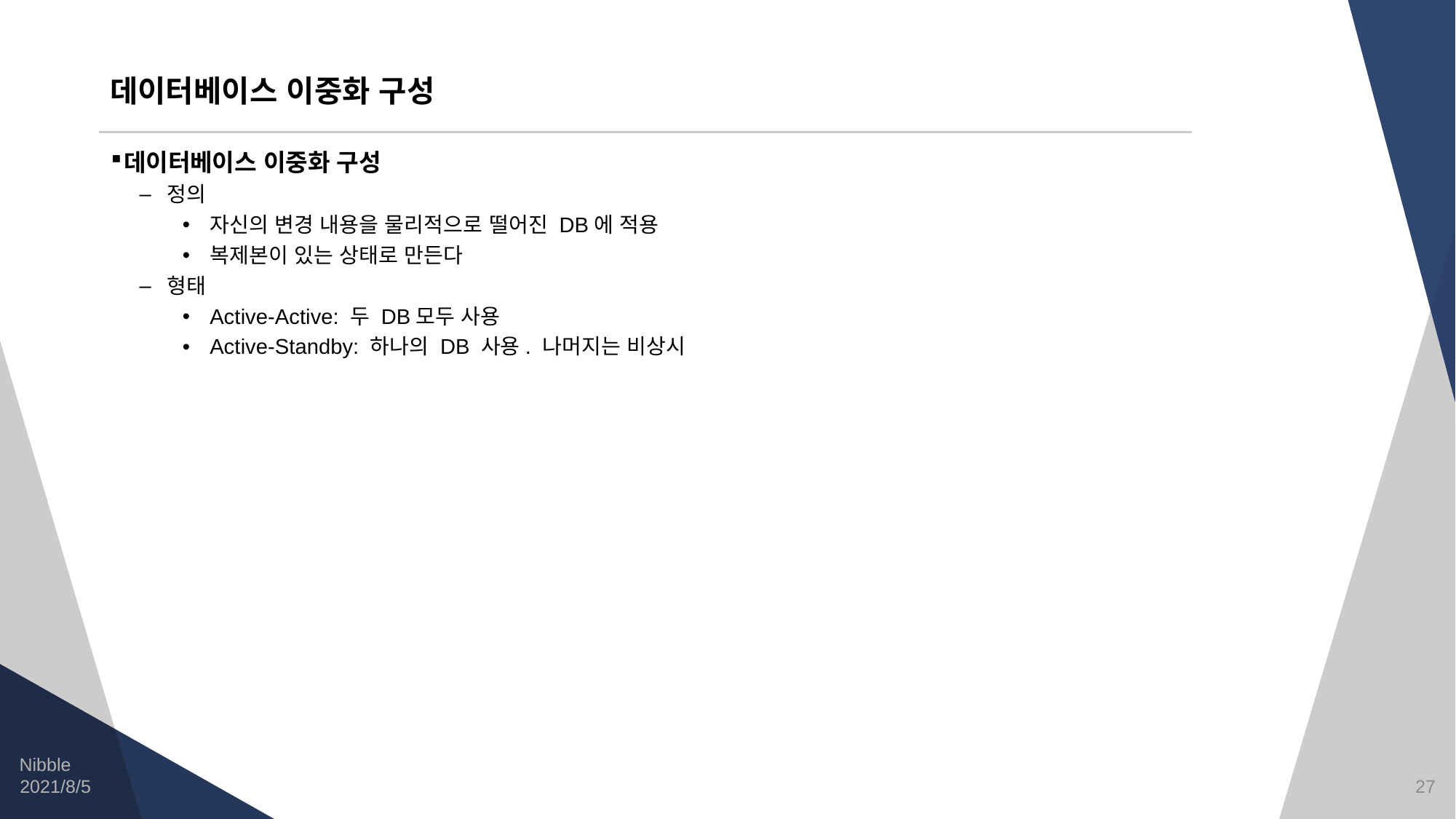

# 데이터베이스 이중화 구성

데이터베이스 이중화 구성
정의
자신의 변경 내용을 물리적으로 떨어진 DB에 적용
복제본이 있는 상태로 만든다
형태
Active-Active: 두 DB모두 사용
Active-Standby: 하나의 DB 사용. 나머지는 비상시

Nibble
2021/8/5
27